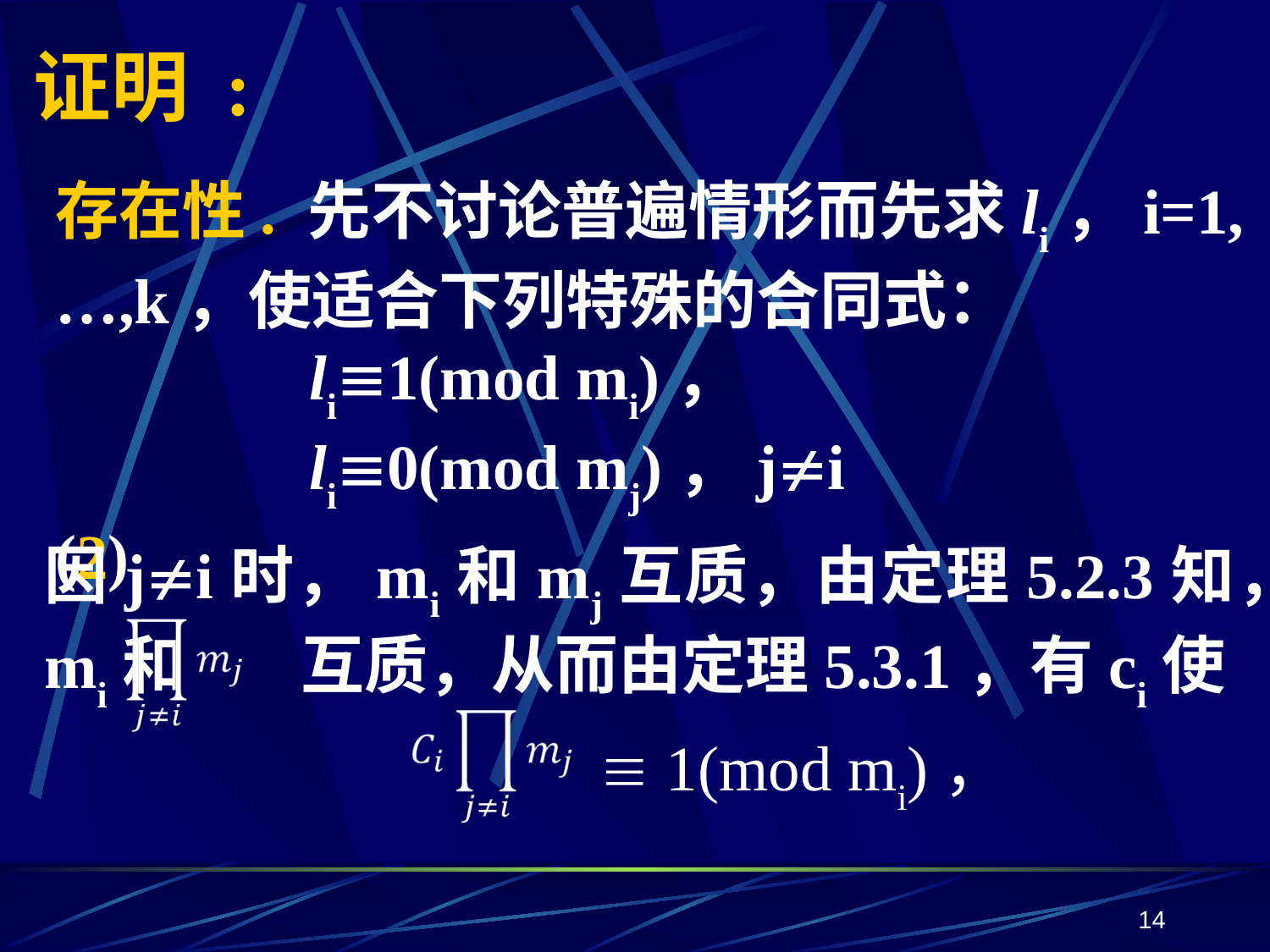

# 证明 :
存在性. 先不讨论普遍情形而先求li，i=1,…,k，使适合下列特殊的合同式：
		li≡1(mod mi)，
		li≡0(mod mj)，j≠i 			(2)
因j≠i时，mi和mj互质，由定理5.2.3知，mi和        互质，从而由定理5.3.1，有ci使
                                   ≡ 1(mod mi)，

14